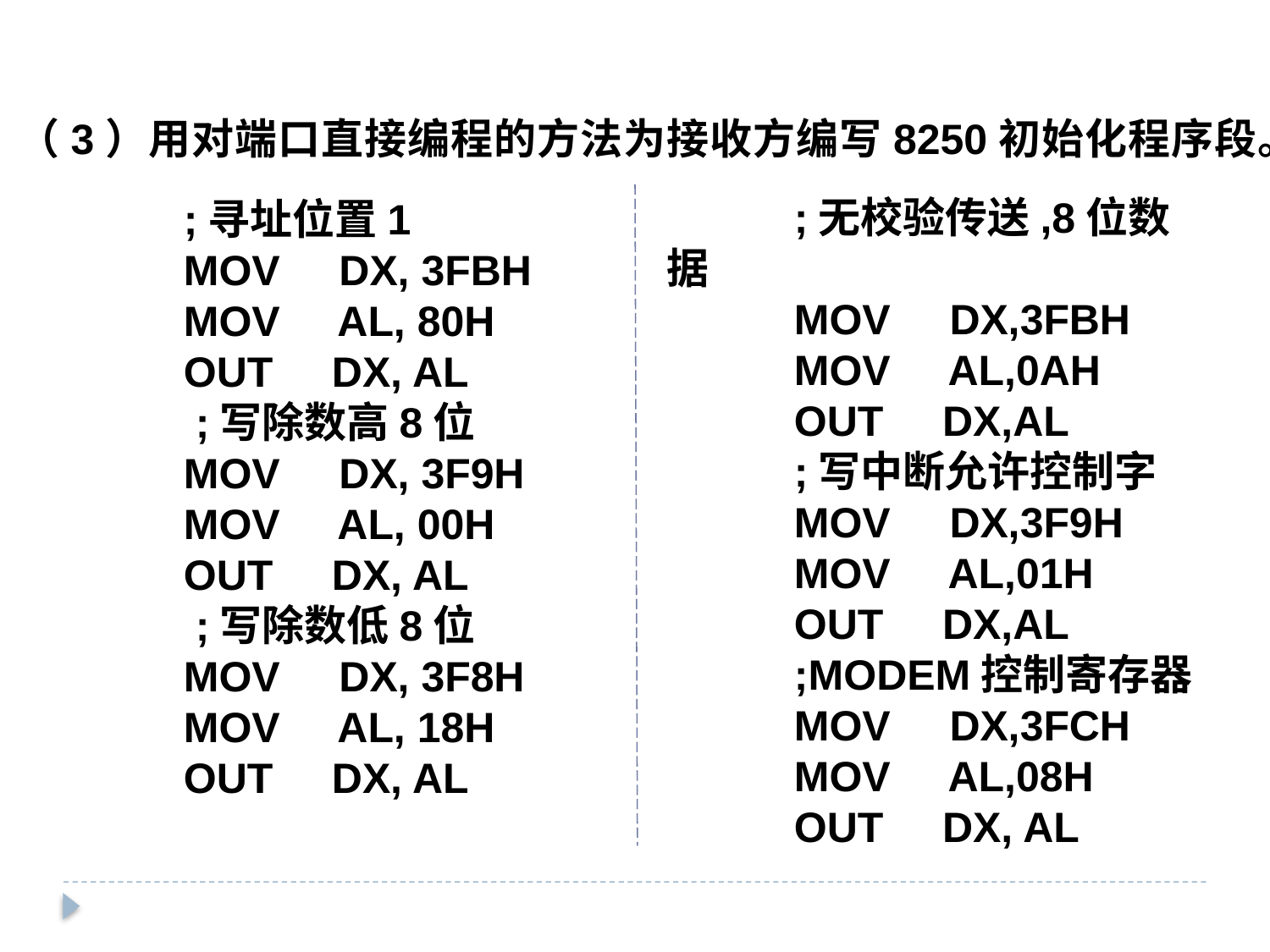

（3）用对端口直接编程的方法为接收方编写8250初始化程序段。
 	;无校验传送,8位数据
	MOV     DX,3FBH
	MOV     AL,0AH
	OUT     DX,AL
	;写中断允许控制字
	MOV     DX,3F9H
	MOV     AL,01H
	OUT     DX,AL
	;MODEM控制寄存器
	MOV     DX,3FCH
	MOV     AL,08H
	OUT     DX, AL
	;寻址位置1
	MOV     DX, 3FBH
	MOV     AL, 80H
	OUT     DX, AL
	 ;写除数高8位
	MOV     DX, 3F9H
	MOV     AL, 00H
	OUT     DX, AL
	 ;写除数低8位
	MOV     DX, 3F8H
	MOV     AL, 18H
	OUT     DX, AL